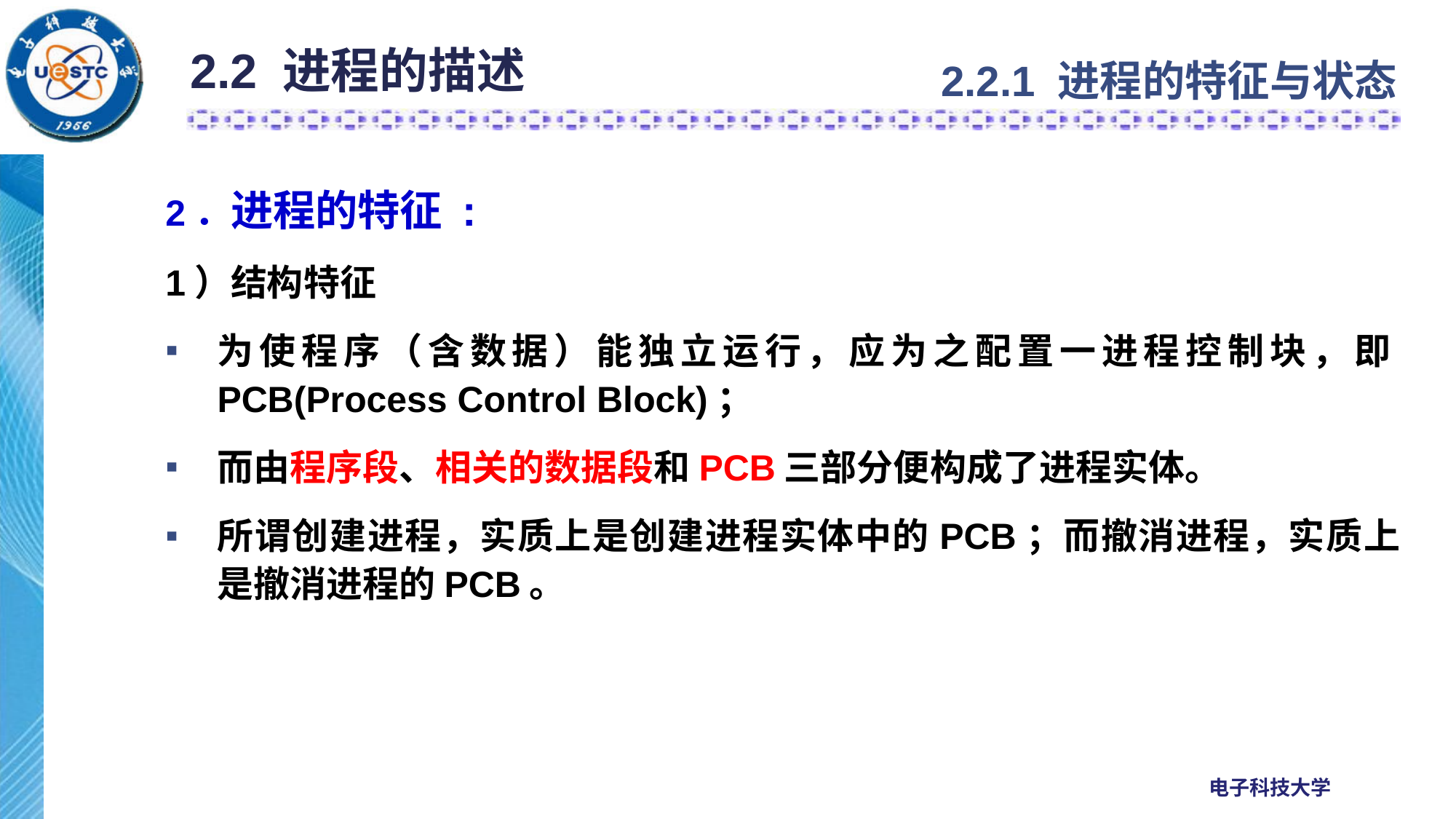

2.2 进程的描述
2.2.1 进程的特征与状态
2．进程的特征 :
1）结构特征
为使程序（含数据）能独立运行，应为之配置一进程控制块，即PCB(Process Control Block)；
而由程序段、相关的数据段和PCB三部分便构成了进程实体。
所谓创建进程，实质上是创建进程实体中的PCB；而撤消进程，实质上是撤消进程的PCB。